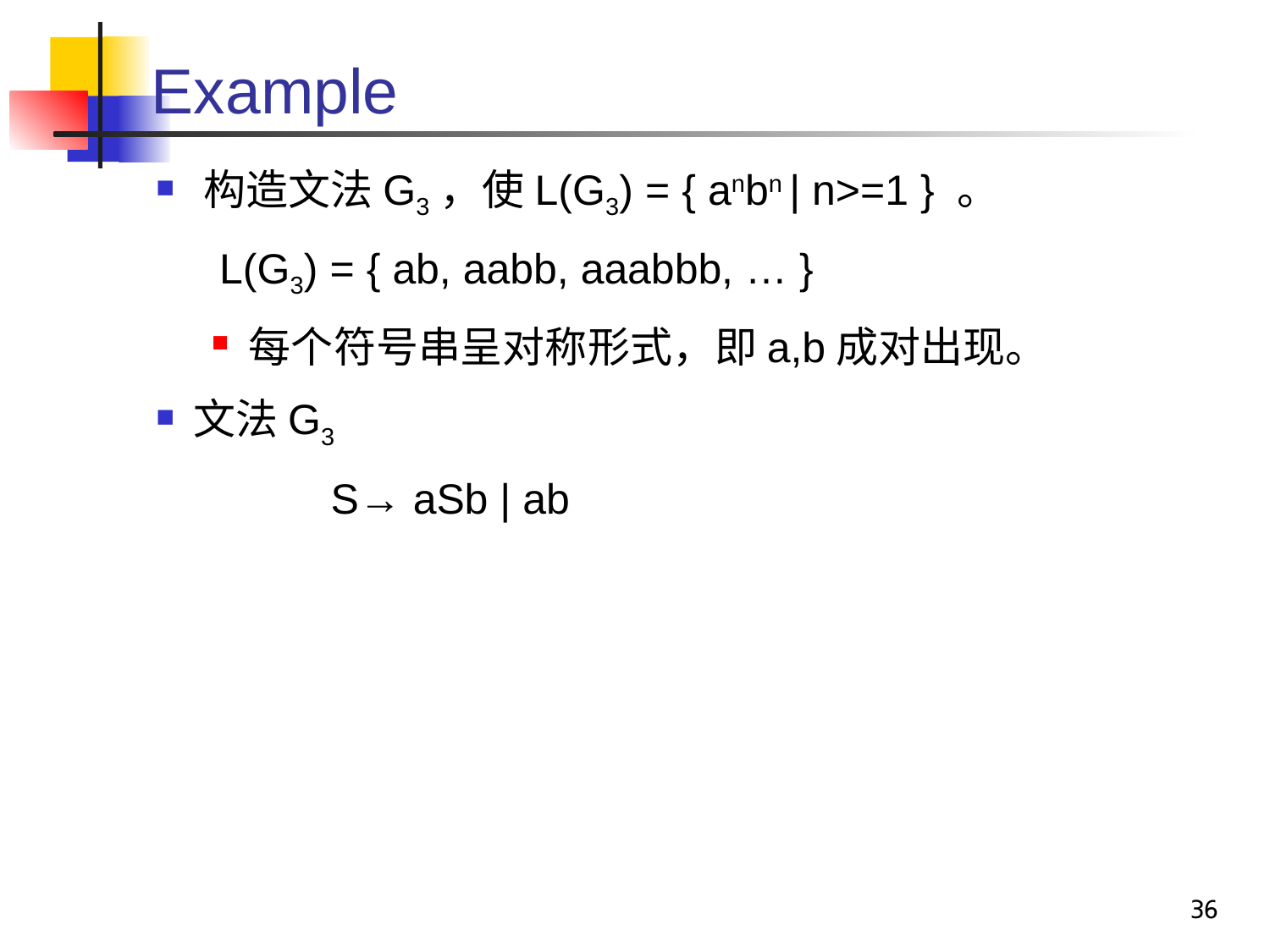

# Example
构造文法G3，使L(G3) = { anbn | n>=1 } 。
L(G3) = { ab, aabb, aaabbb, … }
每个符号串呈对称形式，即a,b成对出现。
文法G3
		S→ aSb | ab

36